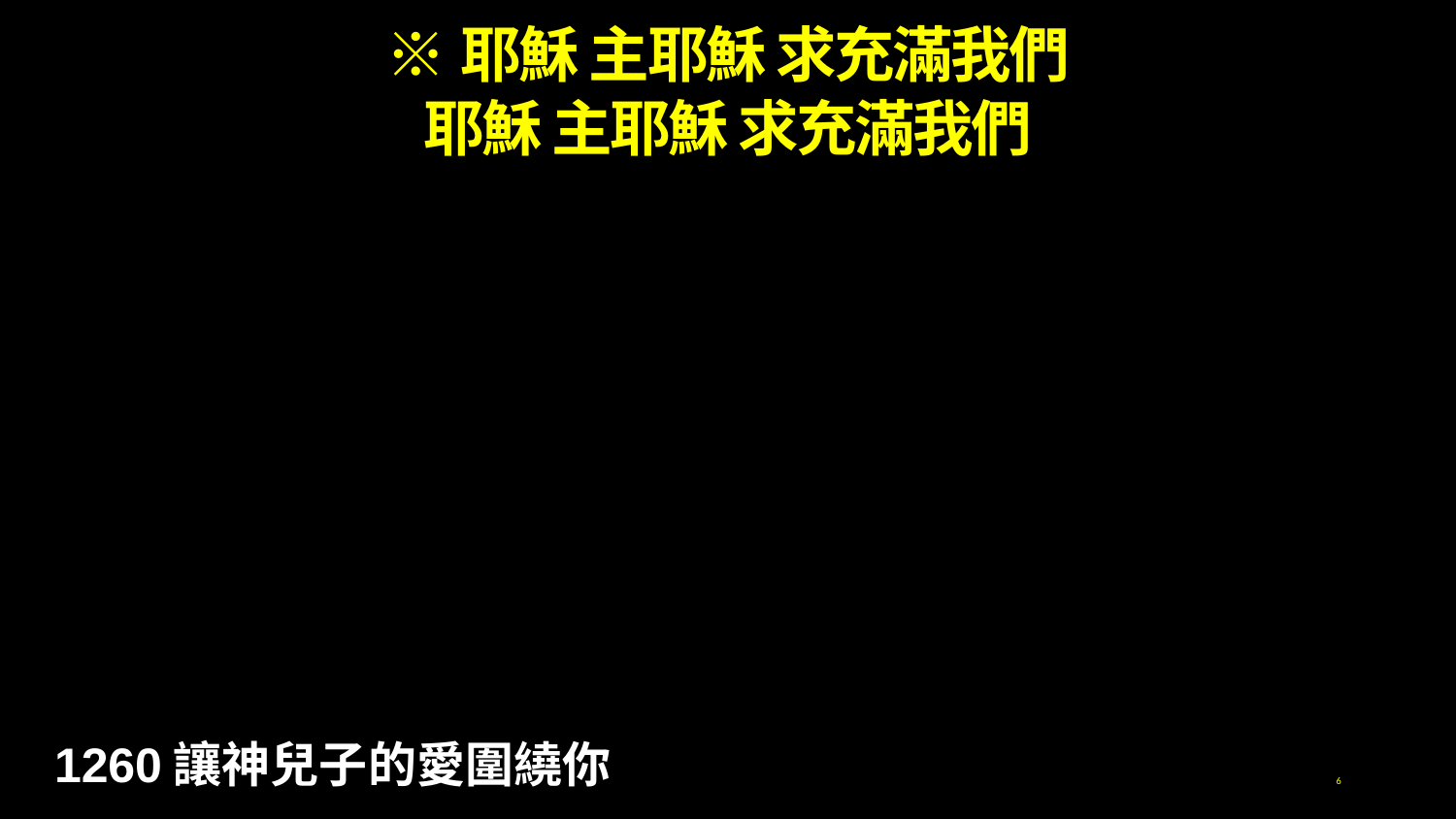

※耶穌 主耶穌 求充滿我們
耶穌 主耶穌 求充滿我們
1260讓神兒子的愛圍繞你
6